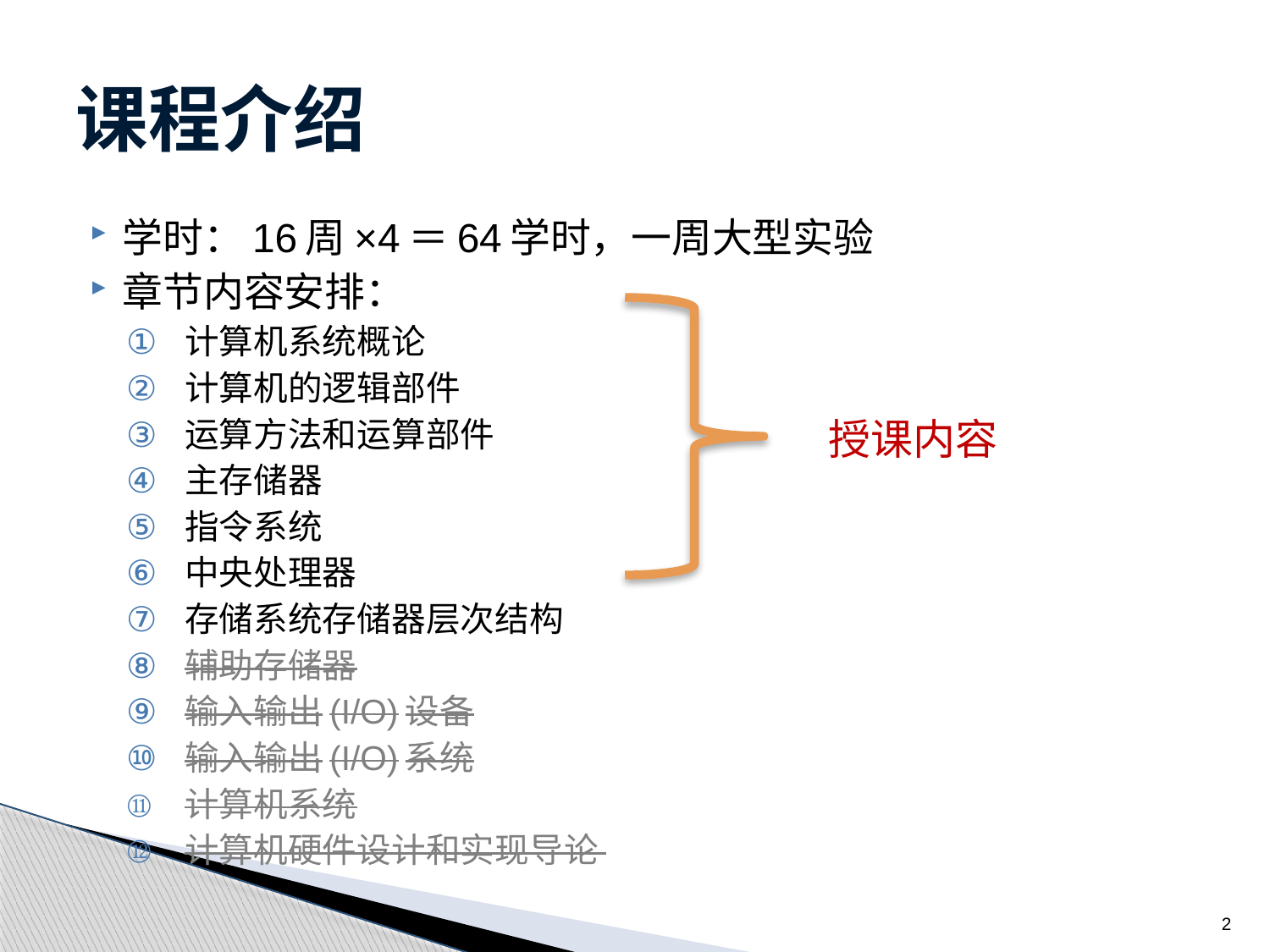

# 课程介绍
学时：16周×4＝64学时，一周大型实验
章节内容安排：
计算机系统概论
计算机的逻辑部件
运算方法和运算部件
主存储器
指令系统
中央处理器
存储系统存储器层次结构
辅助存储器
输入输出(I/O)设备
输入输出(I/O)系统
计算机系统
计算机硬件设计和实现导论

授课内容
2